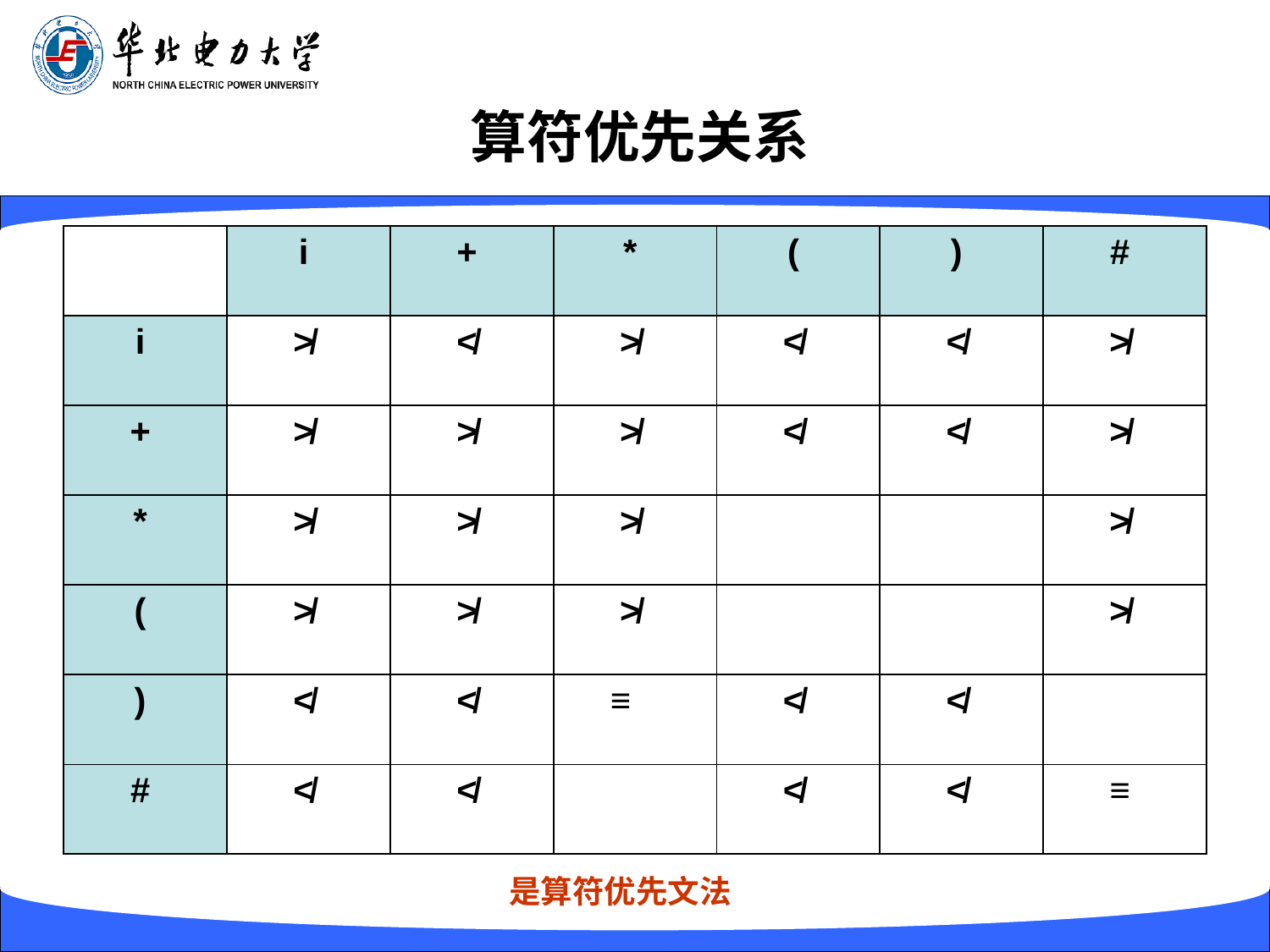

# 算符优先关系
|  | i | + | \* | ( | ) | # |
| --- | --- | --- | --- | --- | --- | --- |
| i | ≯ | ≮ | ≯ | ≮ | ≮ | ≯ |
| + | ≯ | ≯ | ≯ | ≮ | ≮ | ≯ |
| \* | ≯ | ≯ | ≯ |  |  | ≯ |
| ( | ≯ | ≯ | ≯ |  |  | ≯ |
| ) | ≮ | ≮ | ≡ | ≮ | ≮ |  |
| # | ≮ | ≮ |  | ≮ | ≮ | ≡ |
是算符优先文法